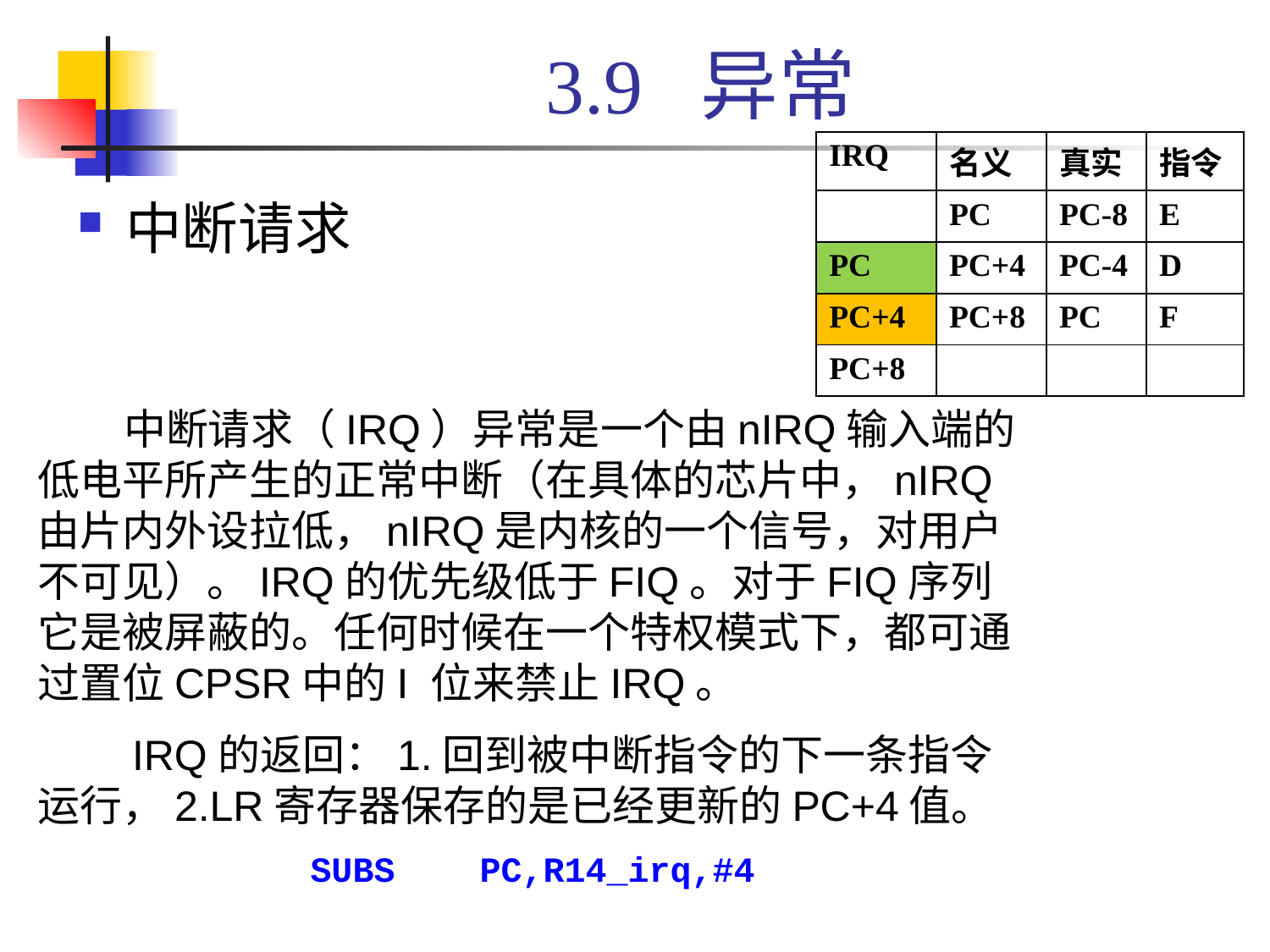

# 3.9  异常
| IRQ | 名义 | 真实 | 指令 |
| --- | --- | --- | --- |
|  | PC | PC-8 | E |
| PC | PC+4 | PC-4 | D |
| PC+4 | PC+8 | PC | F |
| PC+8 |  |  |  |
中断请求
        中断请求（IRQ）异常是一个由nIRQ输入端的低电平所产生的正常中断（在具体的芯片中，nIRQ由片内外设拉低，nIRQ是内核的一个信号，对用户不可见）。IRQ的优先级低于FIQ。对于FIQ序列它是被屏蔽的。任何时候在一个特权模式下，都可通过置位CPSR中的I 位来禁止IRQ。
        IRQ的返回：1.回到被中断指令的下一条指令运行，2.LR寄存器保存的是已经更新的PC+4值。
SUBS    PC,R14_irq,#4